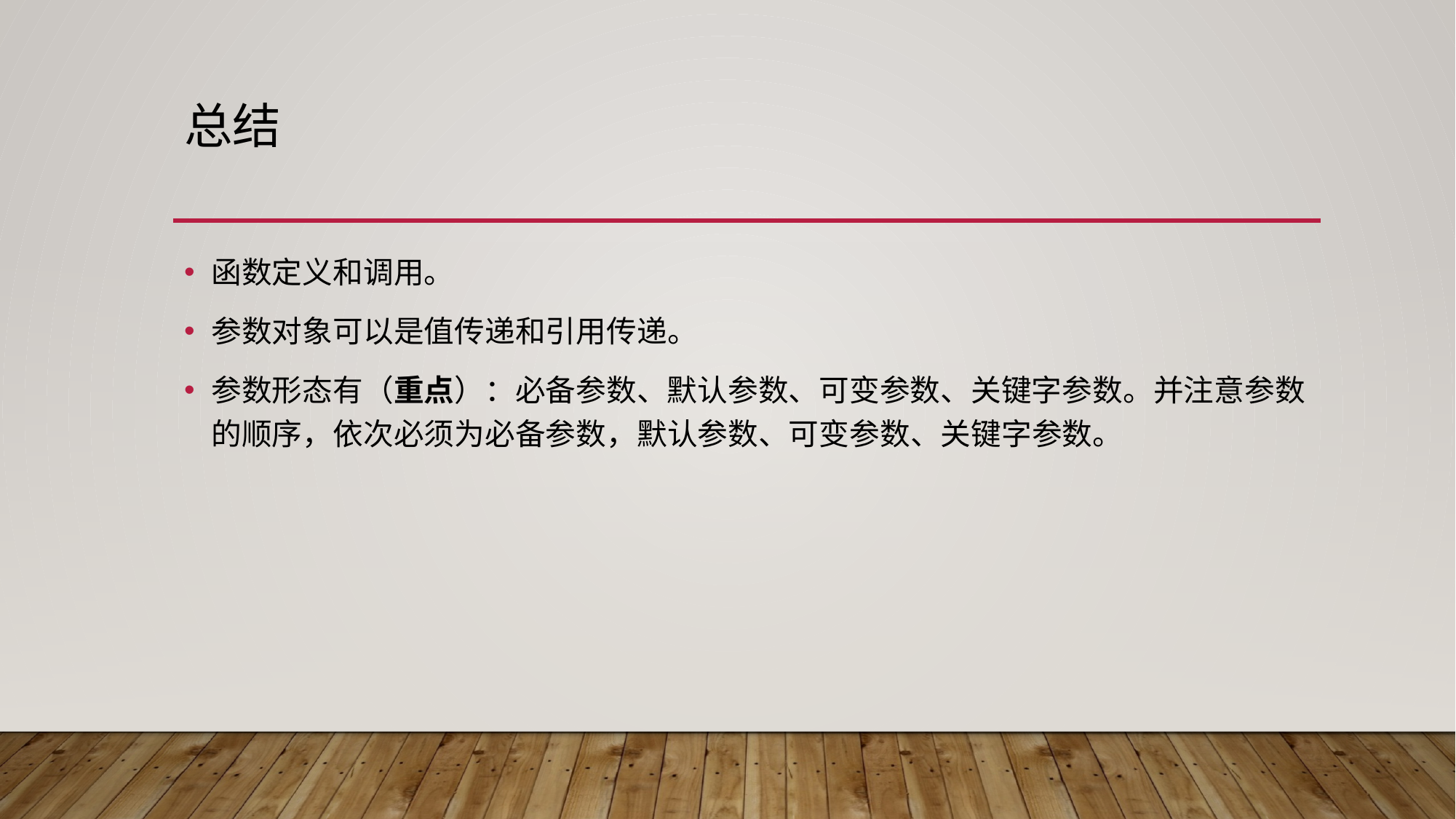

# 总结
函数定义和调用。
参数对象可以是值传递和引用传递。
参数形态有（重点）：必备参数、默认参数、可变参数、关键字参数。并注意参数的顺序，依次必须为必备参数，默认参数、可变参数、关键字参数。